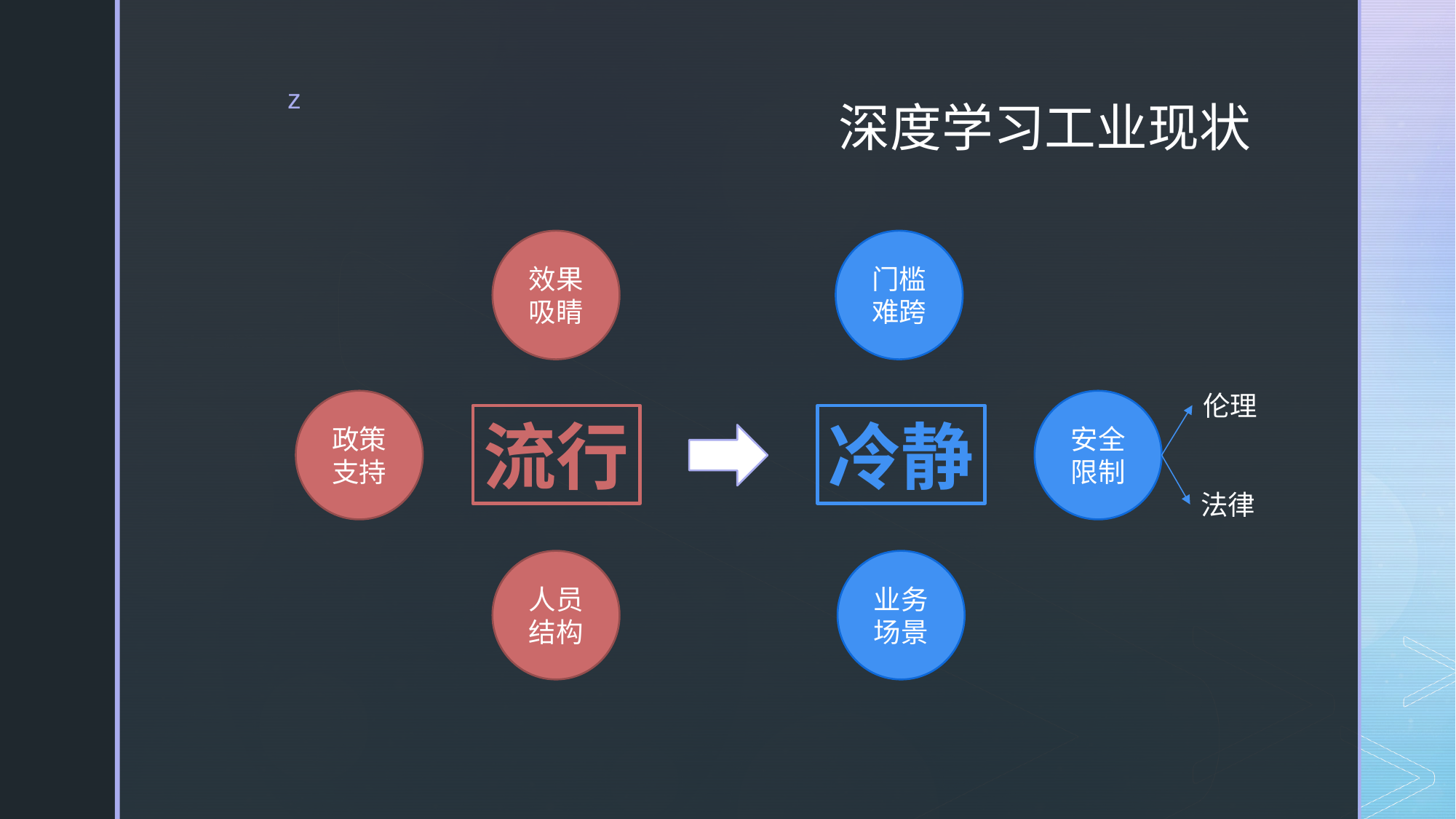

# 深度学习工业现状
效果
吸睛
门槛
难跨
伦理
安全
限制
法律
政策
支持
冷静
流行

人员
结构
业务
场景